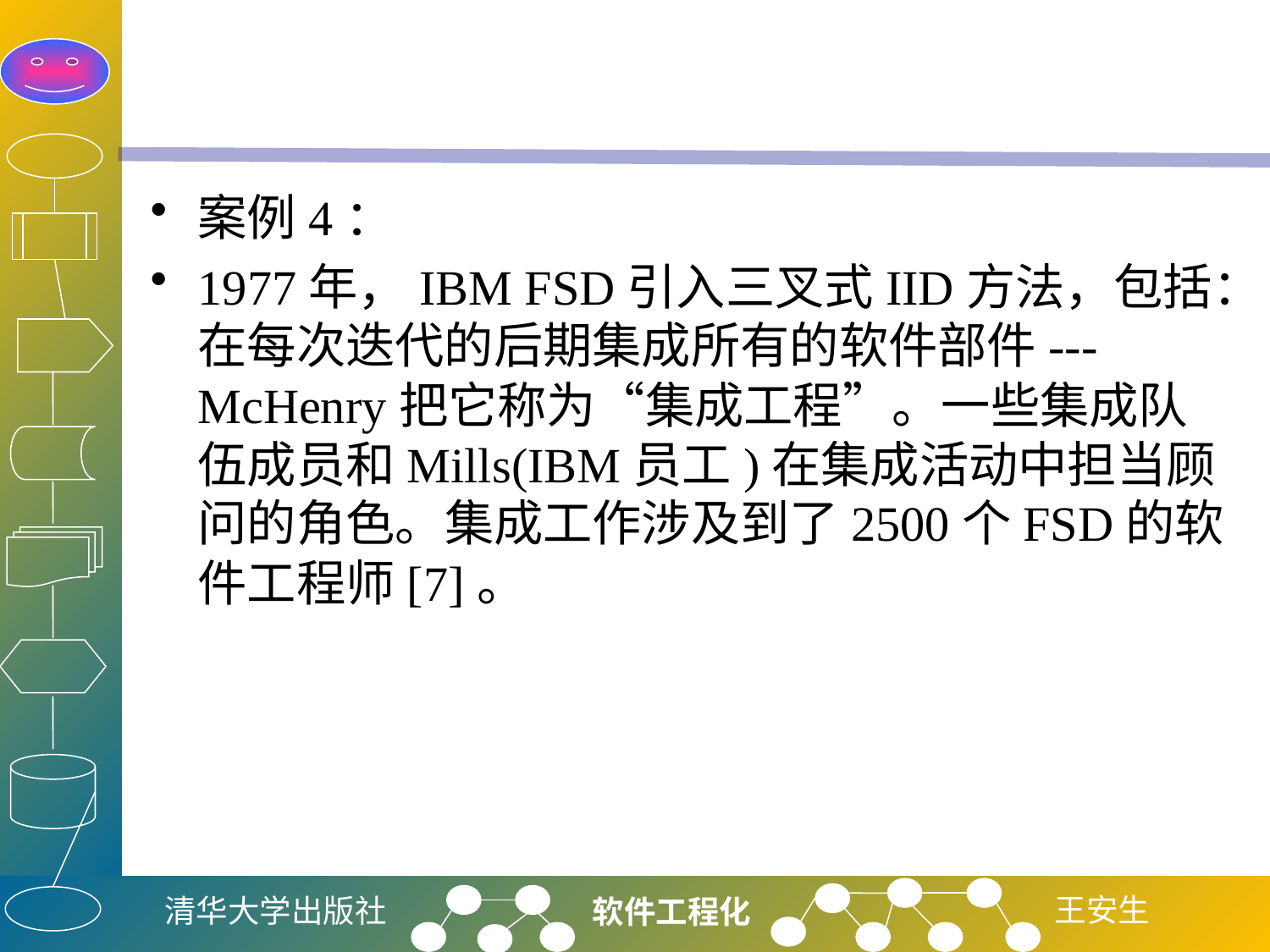

#
案例4：
1977年，IBM FSD引入三叉式IID方法，包括：在每次迭代的后期集成所有的软件部件--- McHenry把它称为“集成工程”。一些集成队伍成员和Mills(IBM员工)在集成活动中担当顾问的角色。集成工作涉及到了2500个FSD的软件工程师[7]。